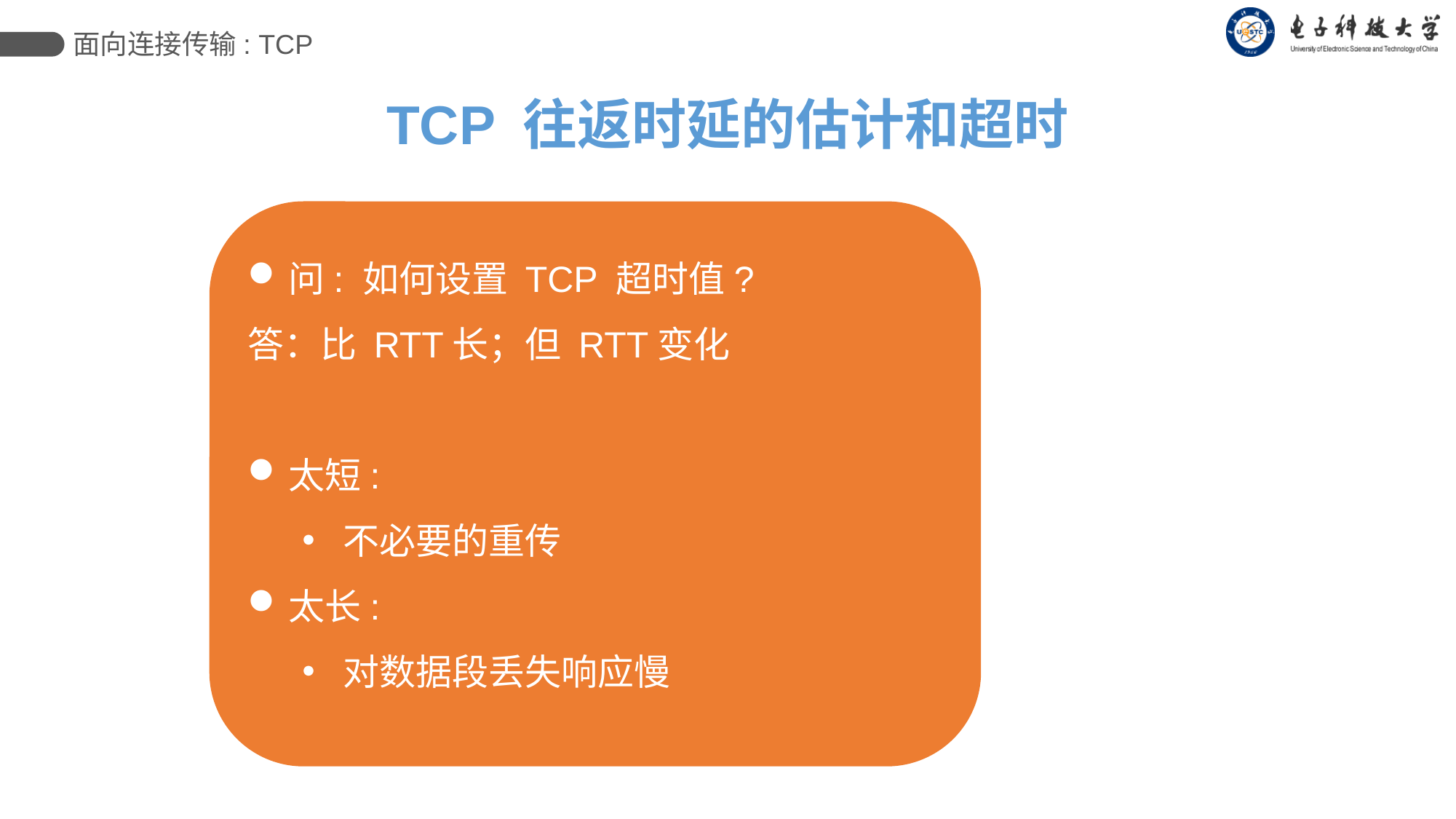

面向连接传输: TCP

TCP 往返时延的估计和超时
问: 如何设置 TCP 超时值?
答：比 RTT长；但 RTT变化

太短:
不必要的重传
太长:
对数据段丢失响应慢